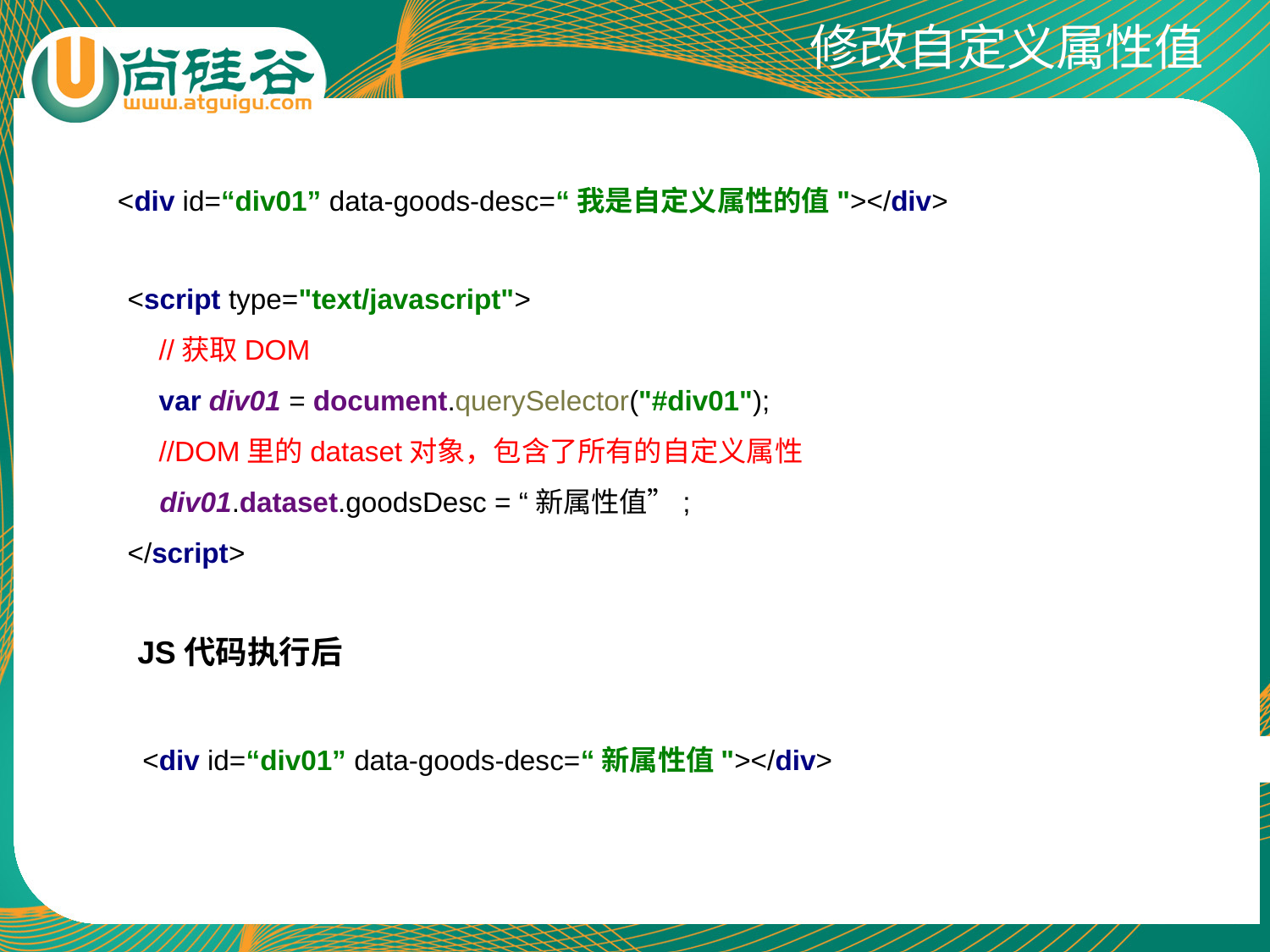

# 修改自定义属性值
<div id=“div01” data-goods-desc=“我是自定义属性的值"></div>
<script type="text/javascript">
    //获取DOM
    var div01 = document.querySelector("#div01");
    //DOM里的dataset对象，包含了所有的自定义属性
    div01.dataset.goodsDesc = “新属性值”;
</script>
JS代码执行后
<div id=“div01” data-goods-desc=“新属性值"></div>